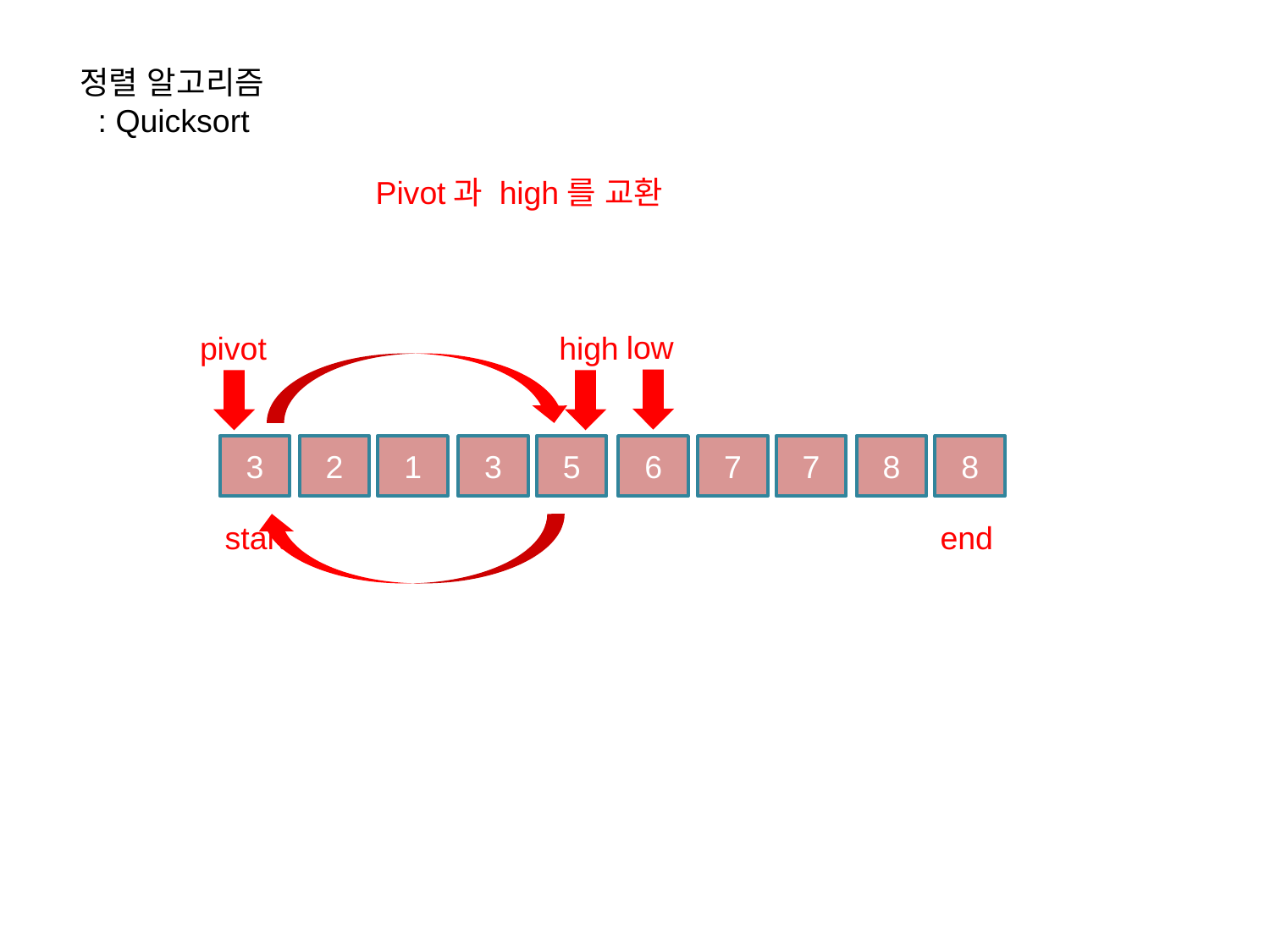

정렬 알고리즘
  : Quicksort
Pivot과 high를 교환
low

pivot

high

3
2
1
3
5
6
7
7
8
8
start
end